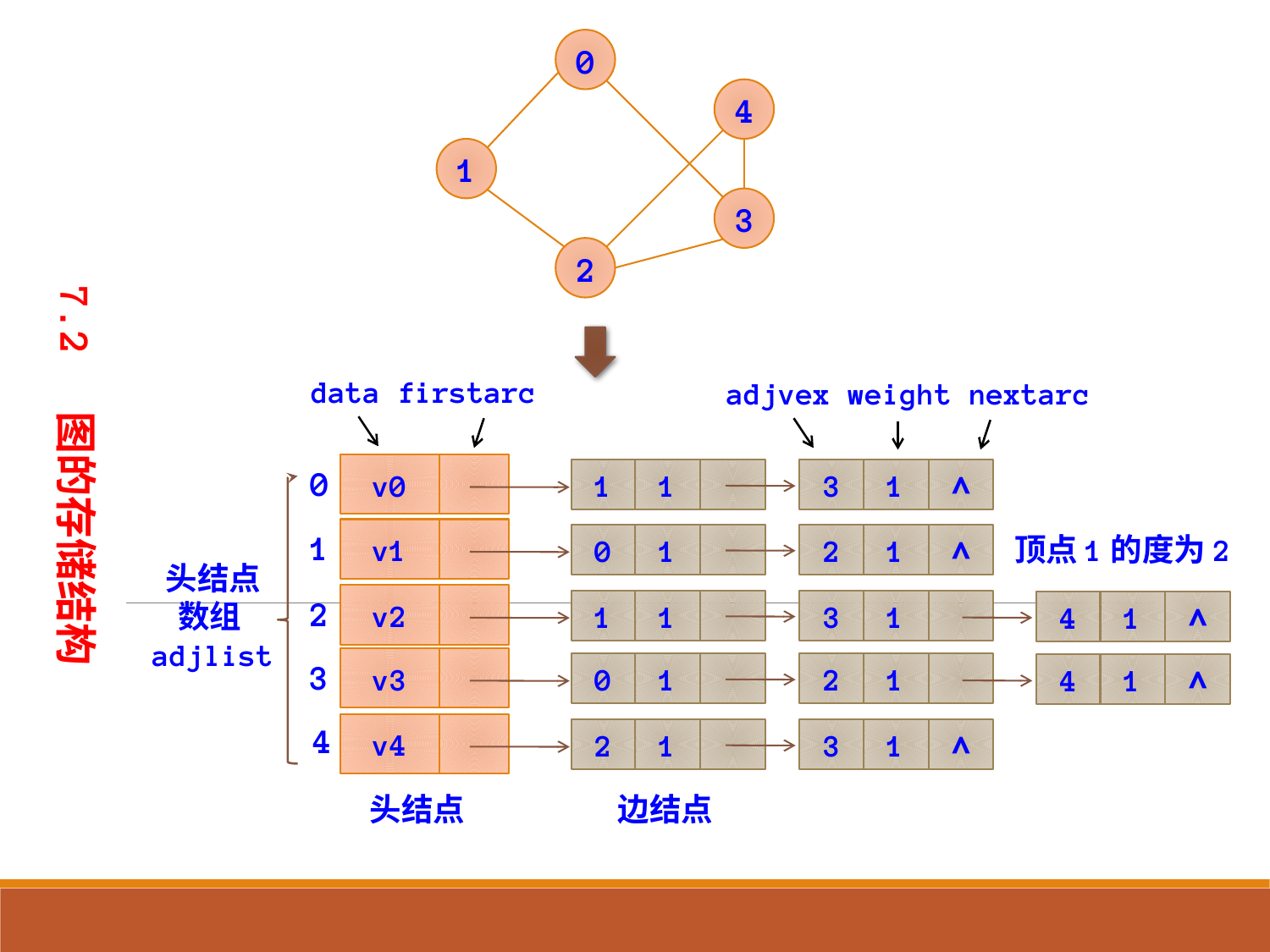

0
4
1
3
2
7.2  图的存储结构

data firstarc
adjvex weight nextarc

0

1
头结点数组adjlist
2
3
4
v0

1
1

3
1
∧
v1

0
1

2
1
∧
顶点1的度为2
v2

1
1

3
1

4
1
∧
v3

0
1

2
1

4
1
∧
v4

2
1

3
1
∧
头结点
边结点